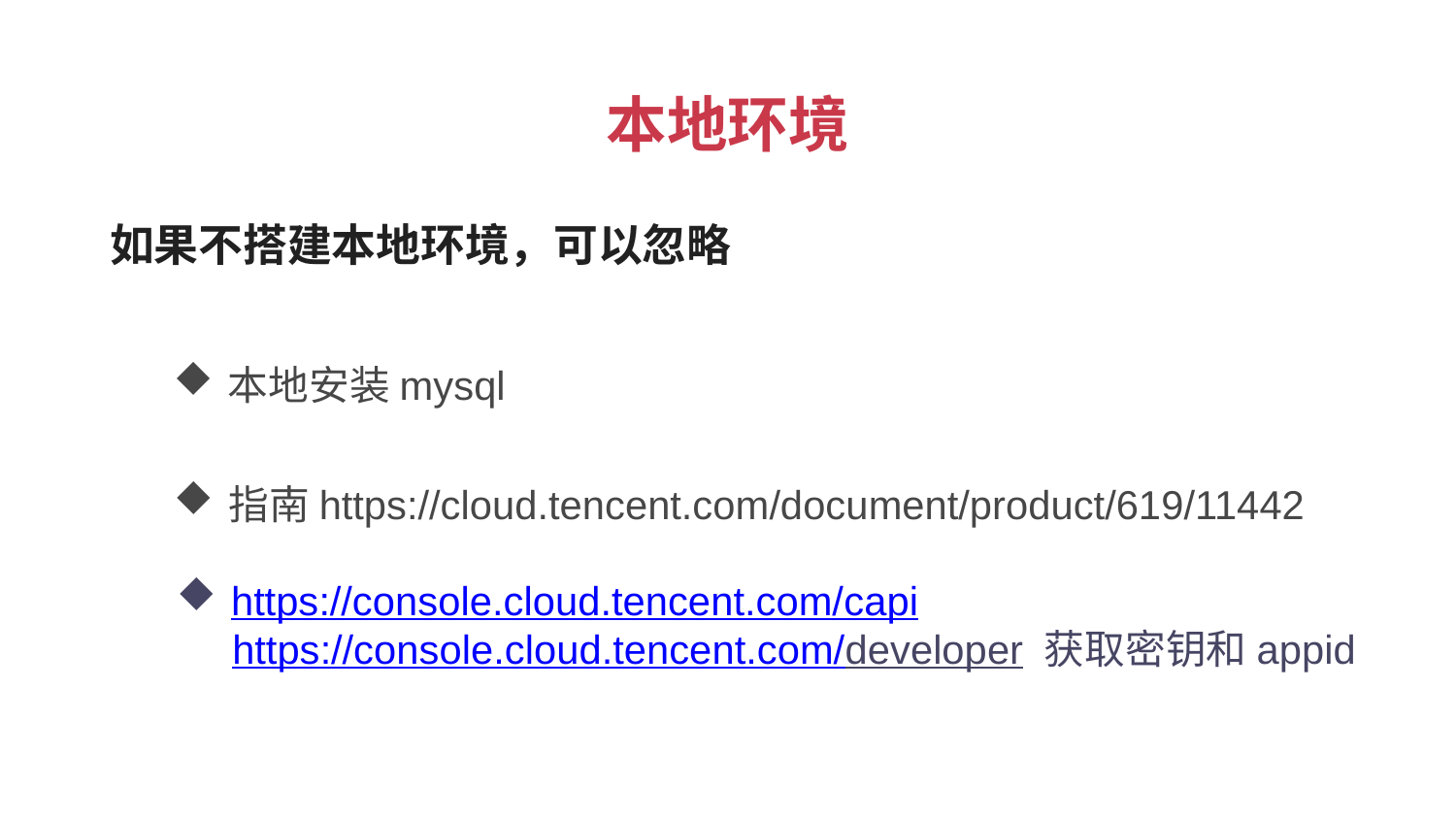

本地环境
 如果不搭建本地环境，可以忽略
本地安装mysql
指南https://cloud.tencent.com/document/product/619/11442
https://console.cloud.tencent.com/capi
     https://console.cloud.tencent.com/developer 获取密钥和appid